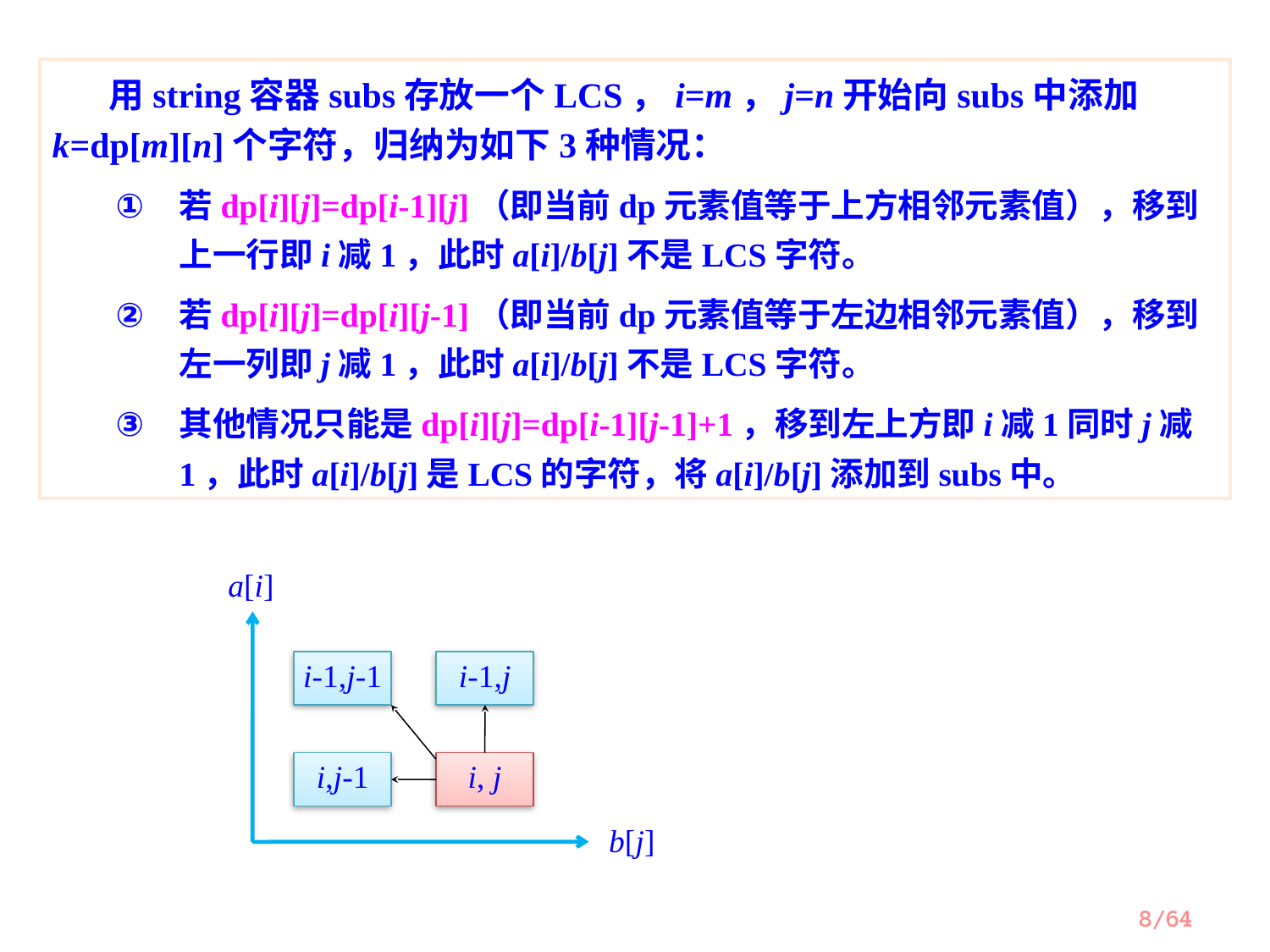

用string容器subs存放一个LCS，i=m，j=n开始向subs中添加k=dp[m][n]个字符，归纳为如下3种情况：
若dp[i][j]=dp[i-1][j]（即当前dp元素值等于上方相邻元素值），移到上一行即i减1，此时a[i]/b[j]不是LCS字符。
若dp[i][j]=dp[i][j-1]（即当前dp元素值等于左边相邻元素值），移到左一列即j减1，此时a[i]/b[j]不是LCS字符。
其他情况只能是dp[i][j]=dp[i-1][j-1]+1，移到左上方即i减1同时j减1，此时a[i]/b[j]是LCS的字符，将a[i]/b[j]添加到subs中。
a[i]

i-1,j-1
i-1,j

i,j-1
i, j

b[j]

8/64